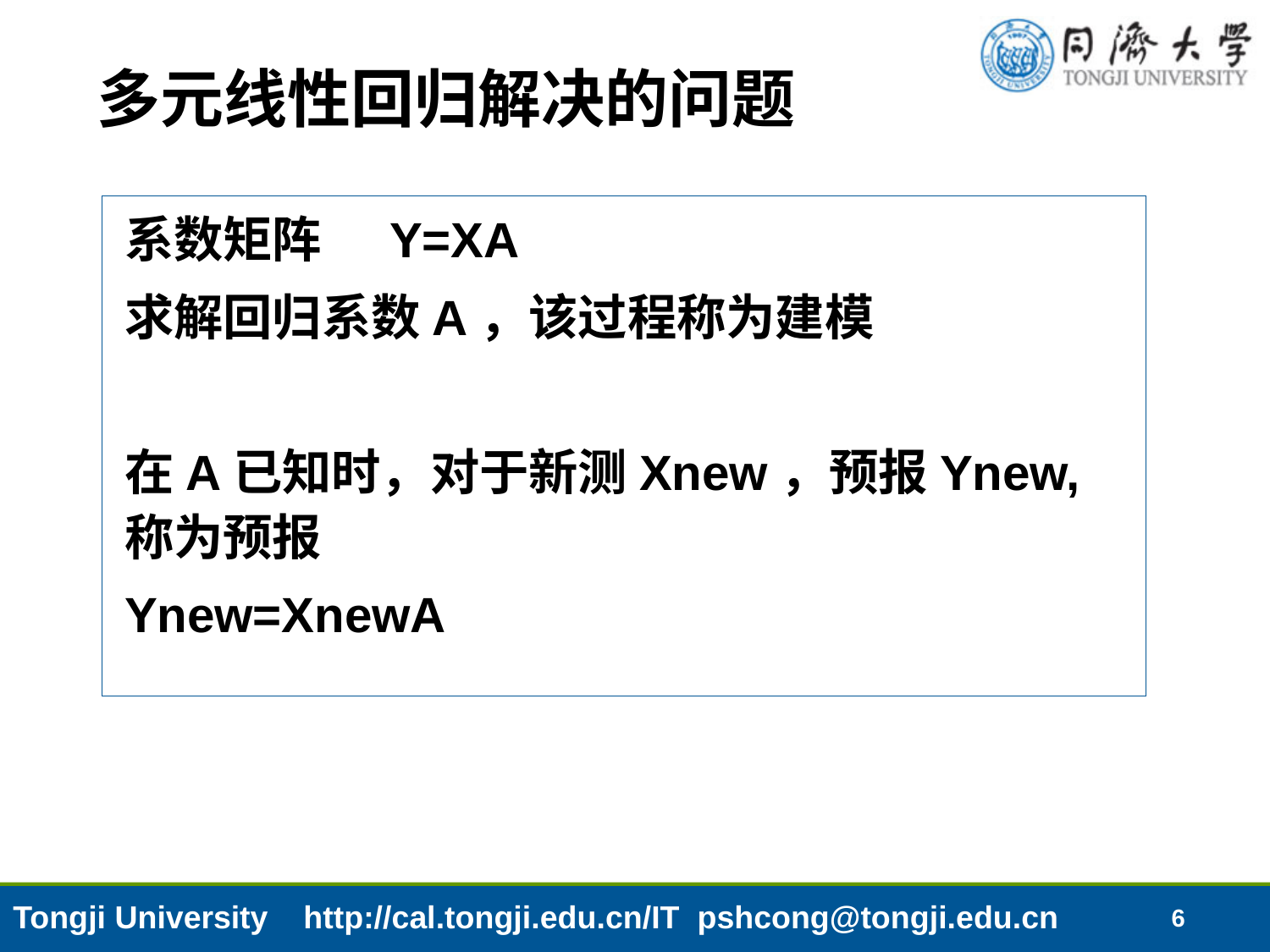

# 多元线性回归解决的问题
系数矩阵     Y=XA
求解回归系数A，该过程称为建模

在A已知时，对于新测Xnew，预报Ynew,称为预报
Ynew=XnewA